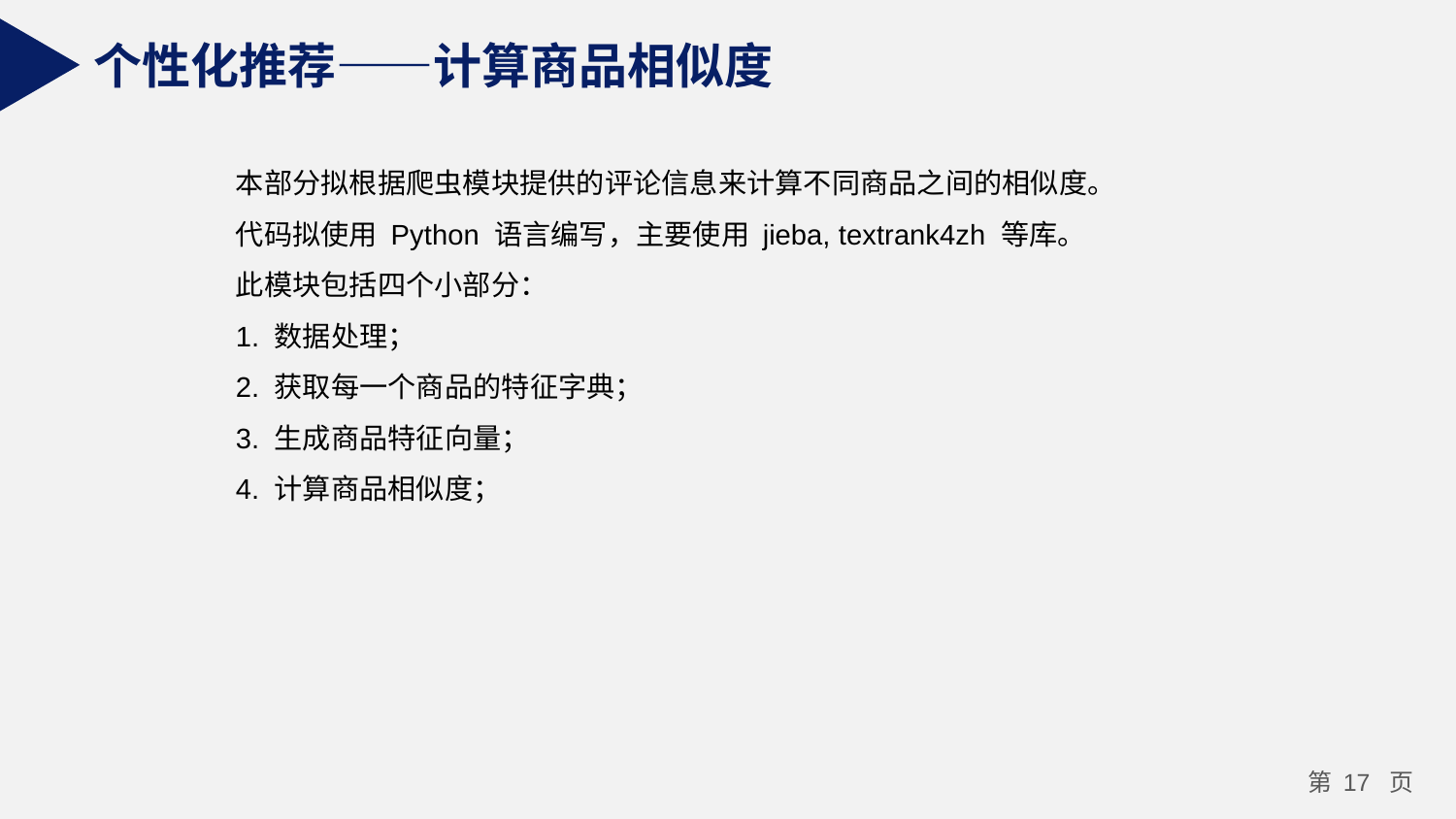

个性化推荐——计算商品相似度
	本部分拟根据爬虫模块提供的评论信息来计算不同商品之间的相似度。
	代码拟使用 Python 语言编写，主要使用 jieba, textrank4zh 等库。
	此模块包括四个小部分：
	1. 数据处理；
	2. 获取每一个商品的特征字典；
	3. 生成商品特征向量；
	4. 计算商品相似度；